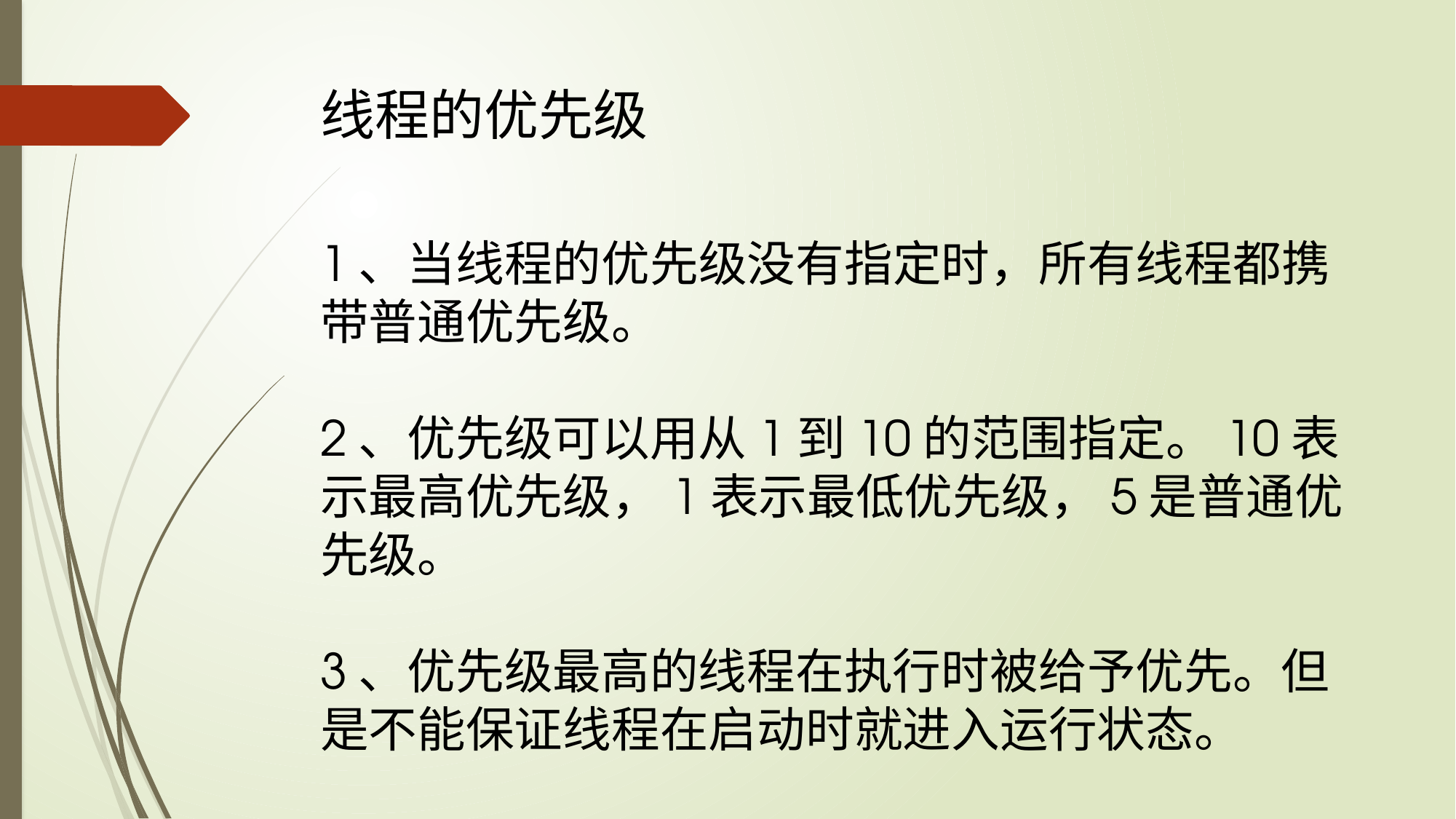

# 线程的优先级
1、当线程的优先级没有指定时，所有线程都携带普通优先级。

2、优先级可以用从1到10的范围指定。10表示最高优先级，1表示最低优先级，5是普通优先级。

3、优先级最高的线程在执行时被给予优先。但是不能保证线程在启动时就进入运行状态。